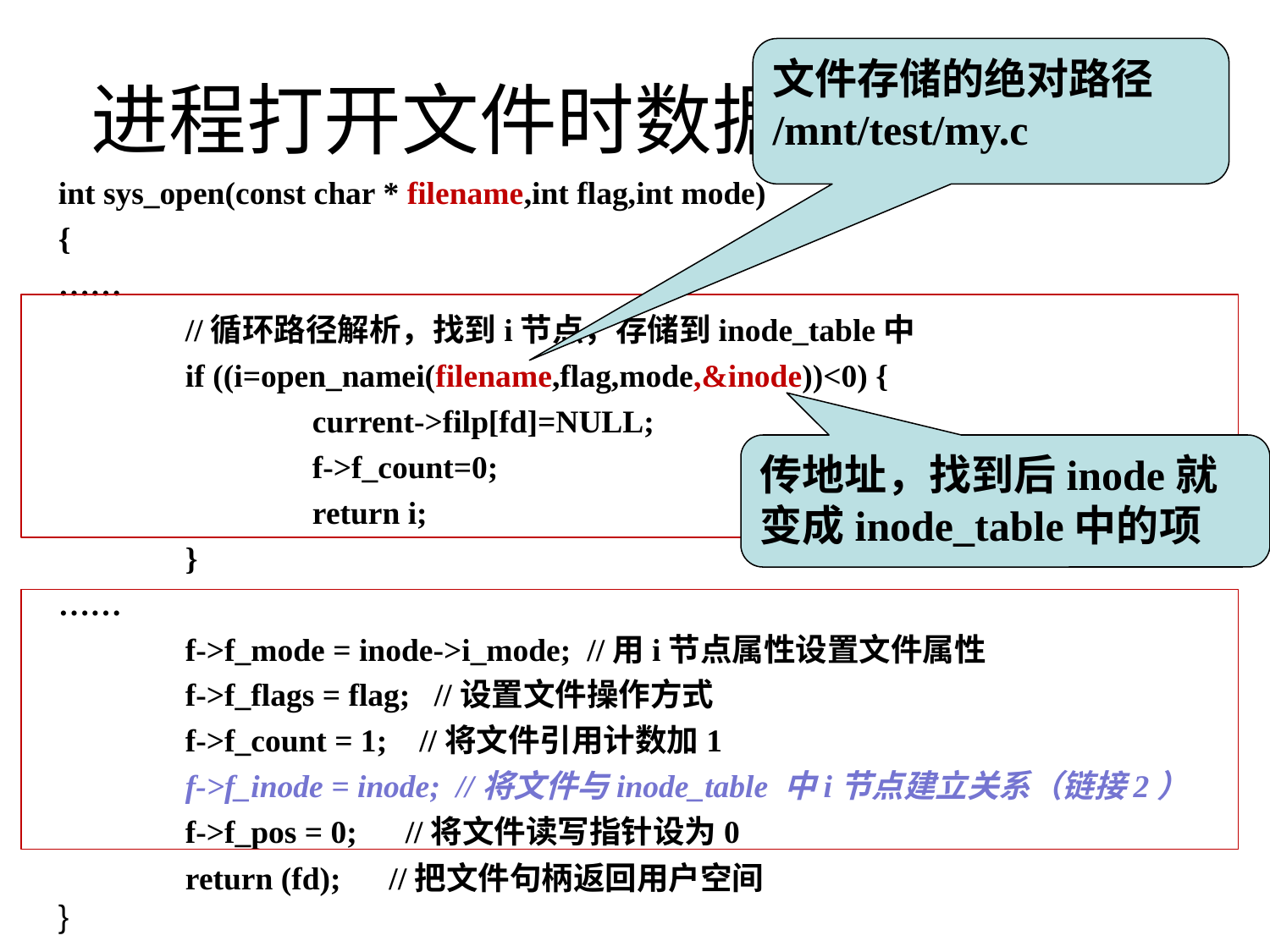

# 进程打开文件时数据结构的建立
文件存储的绝对路径
/mnt/test/my.c
int sys_open(const char * filename,int flag,int mode)
{
……
	//循环路径解析，找到i节点，存储到inode_table中
	if ((i=open_namei(filename,flag,mode,&inode))<0) {
		current->filp[fd]=NULL;
		f->f_count=0;
		return i;
	}
……
	f->f_mode = inode->i_mode;  //用i节点属性设置文件属性
	f->f_flags = flag;   //设置文件操作方式
	f->f_count = 1;    //将文件引用计数加1
	f->f_inode = inode;  //将文件与inode_table 中i节点建立关系（链接2）
	f->f_pos = 0;      //将文件读写指针设为0
	return (fd);      //把文件句柄返回用户空间
}

传地址，找到后inode就变成inode_table中的项